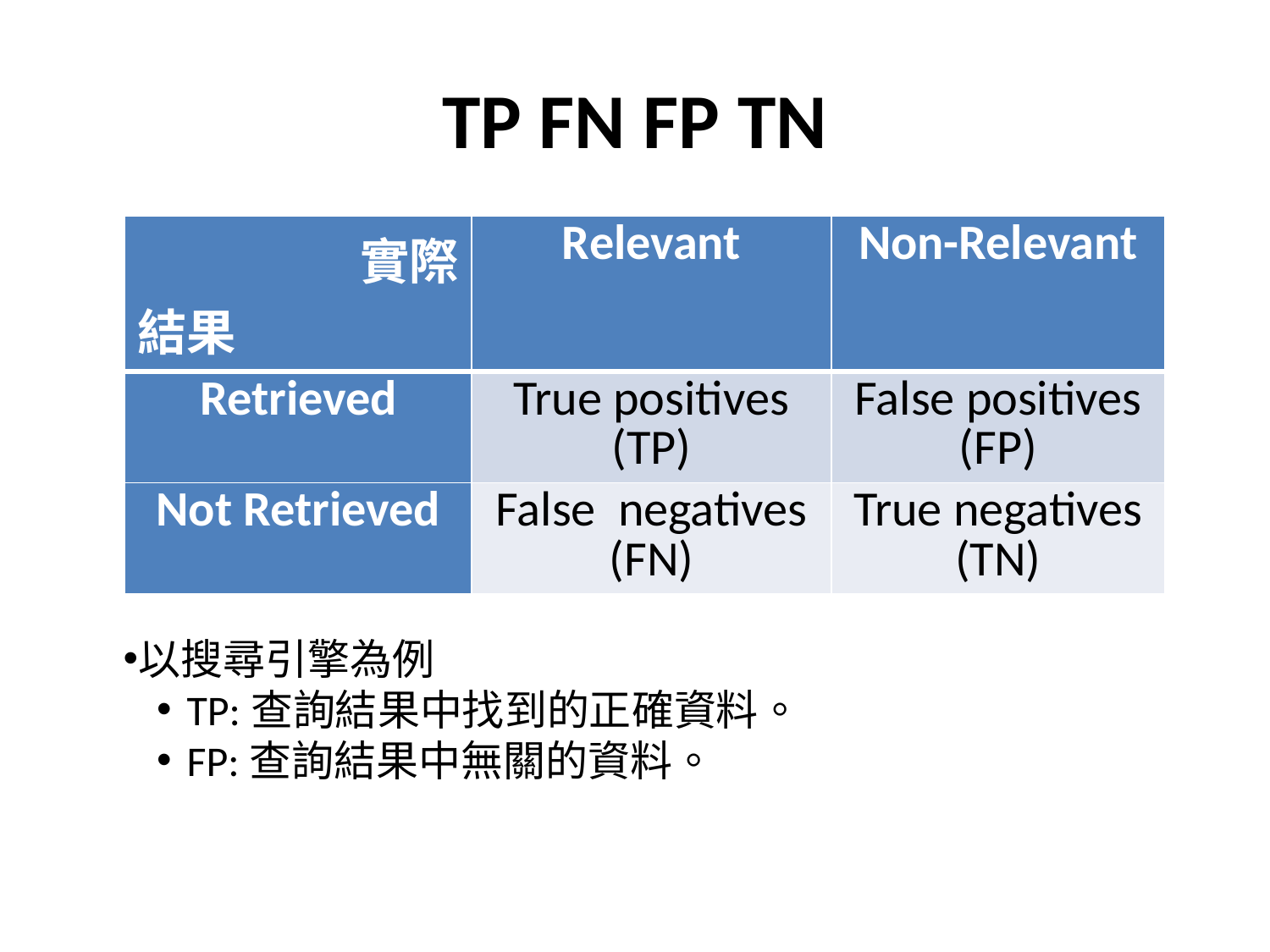

# TP FN FP TN
| 實際 結果 | Relevant | Non-Relevant |
| --- | --- | --- |
| Retrieved | True positives (TP) | False positives (FP) |
| Not Retrieved | False negatives (FN) | True negatives (TN) |
以搜尋引擎為例
TP:查詢結果中找到的正確資料。
FP:查詢結果中無關的資料。